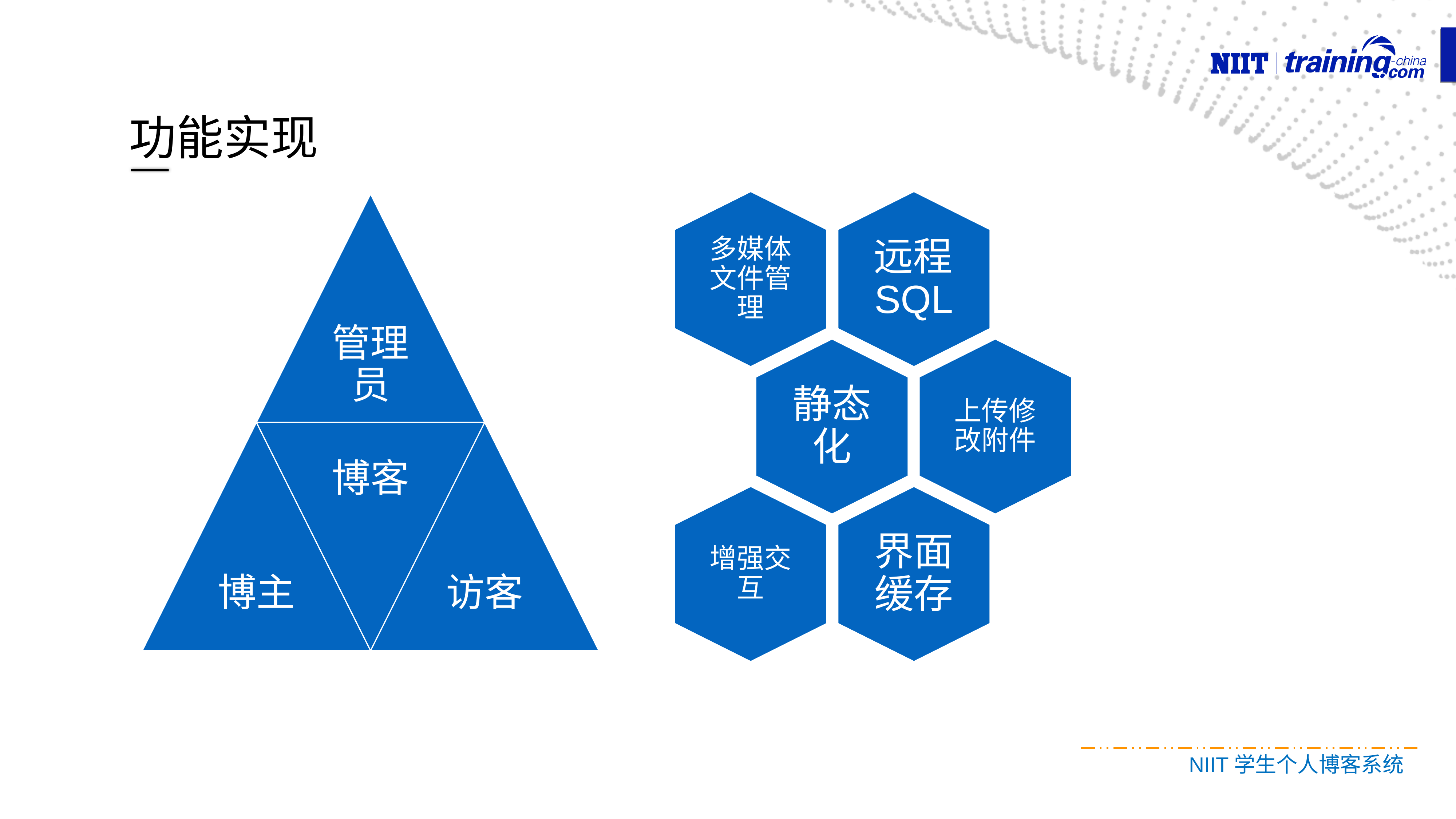

# 功能实现

远程SQL
多媒体文件管理
静态化
上传修改附件
界面缓存
增强交互
管理员
博主
博客
访客

NIIT学生个人博客系统